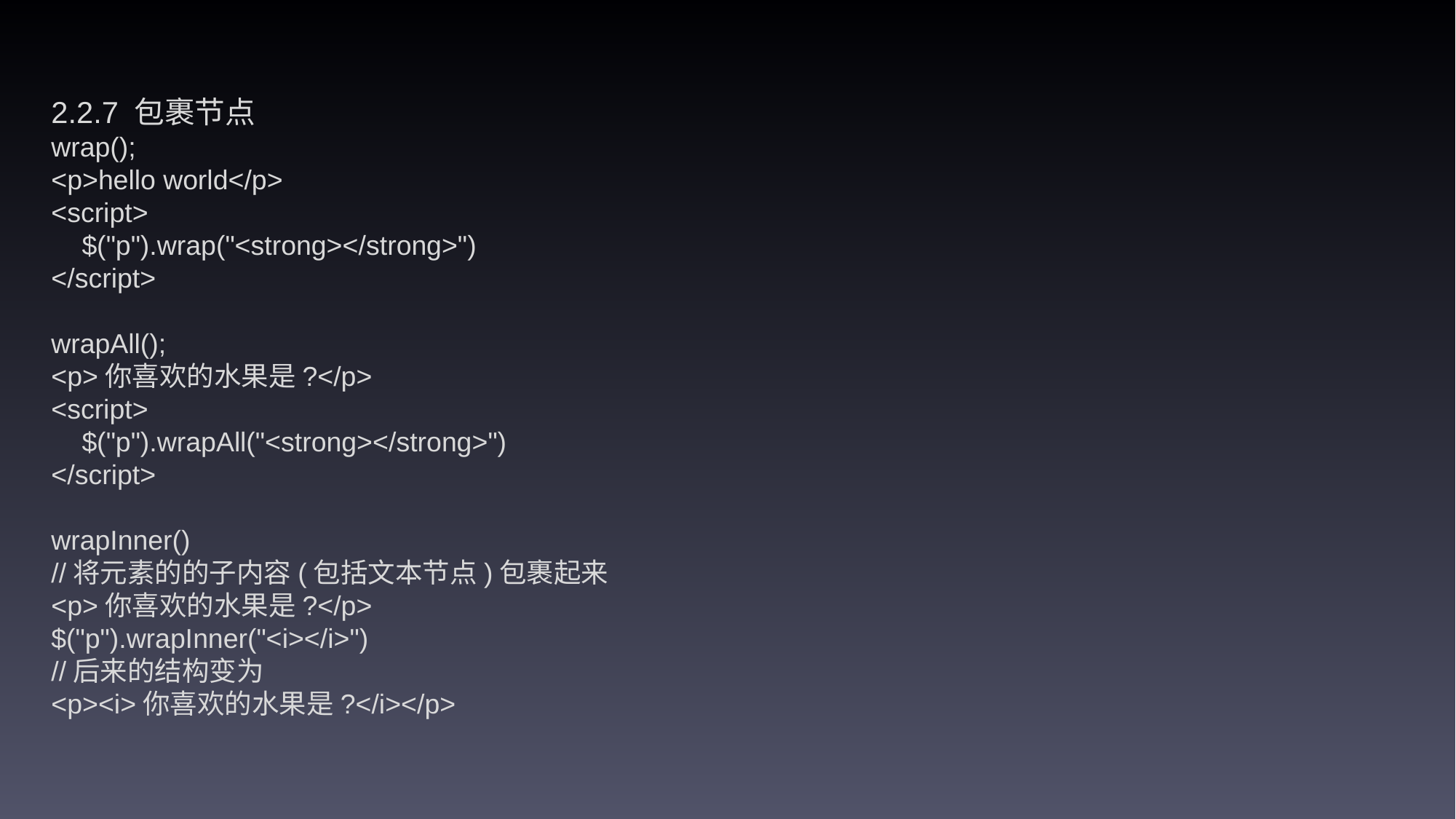

2.2.7 包裹节点
wrap();
<p>hello world</p>
<script>
    $("p").wrap("<strong></strong>")
</script>

wrapAll();
<p>你喜欢的水果是?</p>
<script>
    $("p").wrapAll("<strong></strong>")
</script>

wrapInner()
//将元素的的子内容(包括文本节点)包裹起来
<p>你喜欢的水果是?</p>
$("p").wrapInner("<i></i>")
//后来的结构变为
<p><i>你喜欢的水果是?</i></p>